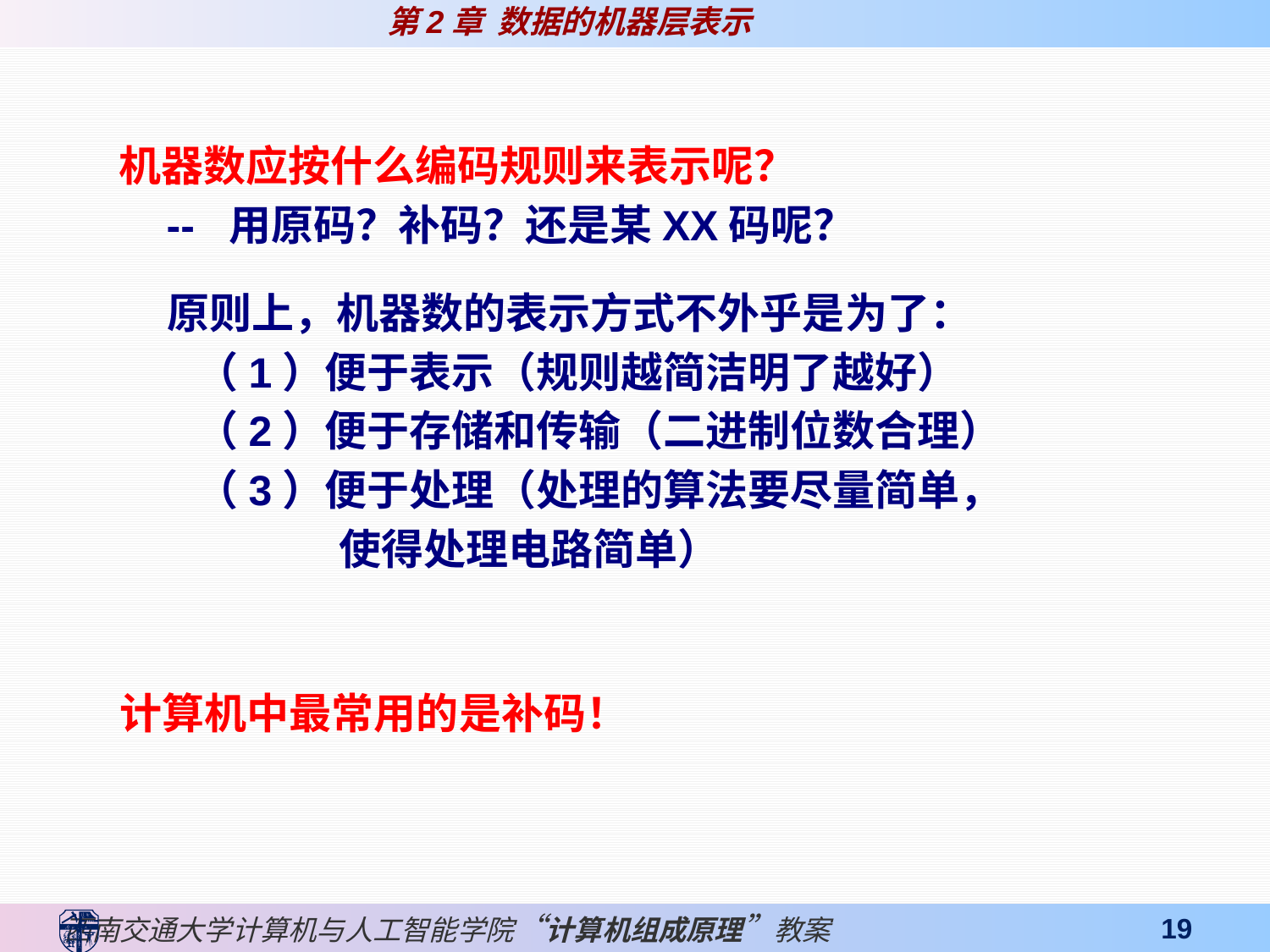

机器数应按什么编码规则来表示呢？
    --  用原码？补码？还是某XX码呢？

    原则上，机器数的表示方式不外乎是为了：
       （1）便于表示（规则越简洁明了越好）
       （2）便于存储和传输（二进制位数合理）
       （3）便于处理（处理的算法要尽量简单，
                      使得处理电路简单）
计算机中最常用的是补码！